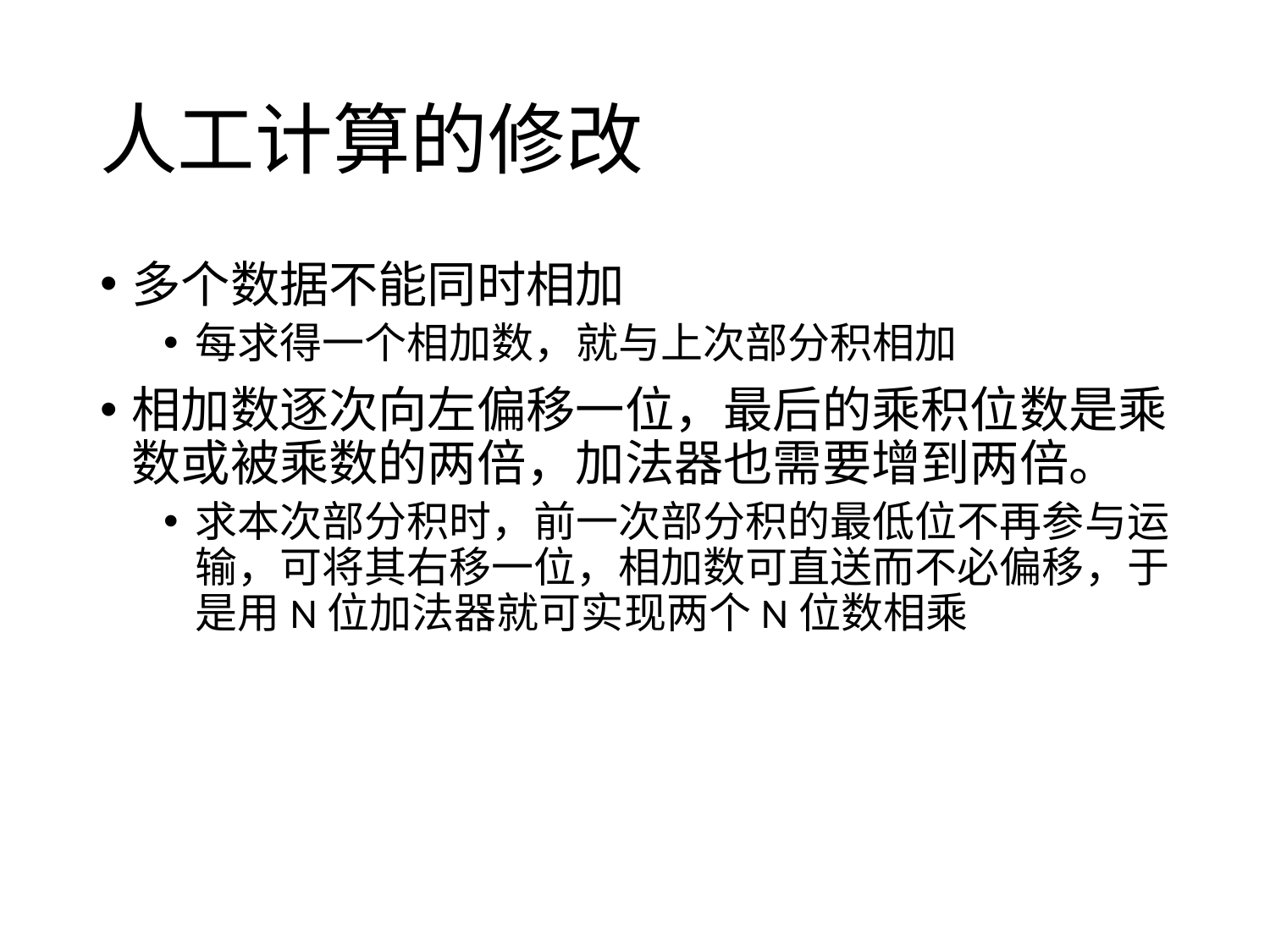

# 人工计算的修改
多个数据不能同时相加
每求得一个相加数，就与上次部分积相加
相加数逐次向左偏移一位，最后的乘积位数是乘数或被乘数的两倍，加法器也需要增到两倍。
求本次部分积时，前一次部分积的最低位不再参与运输，可将其右移一位，相加数可直送而不必偏移，于是用N位加法器就可实现两个N位数相乘